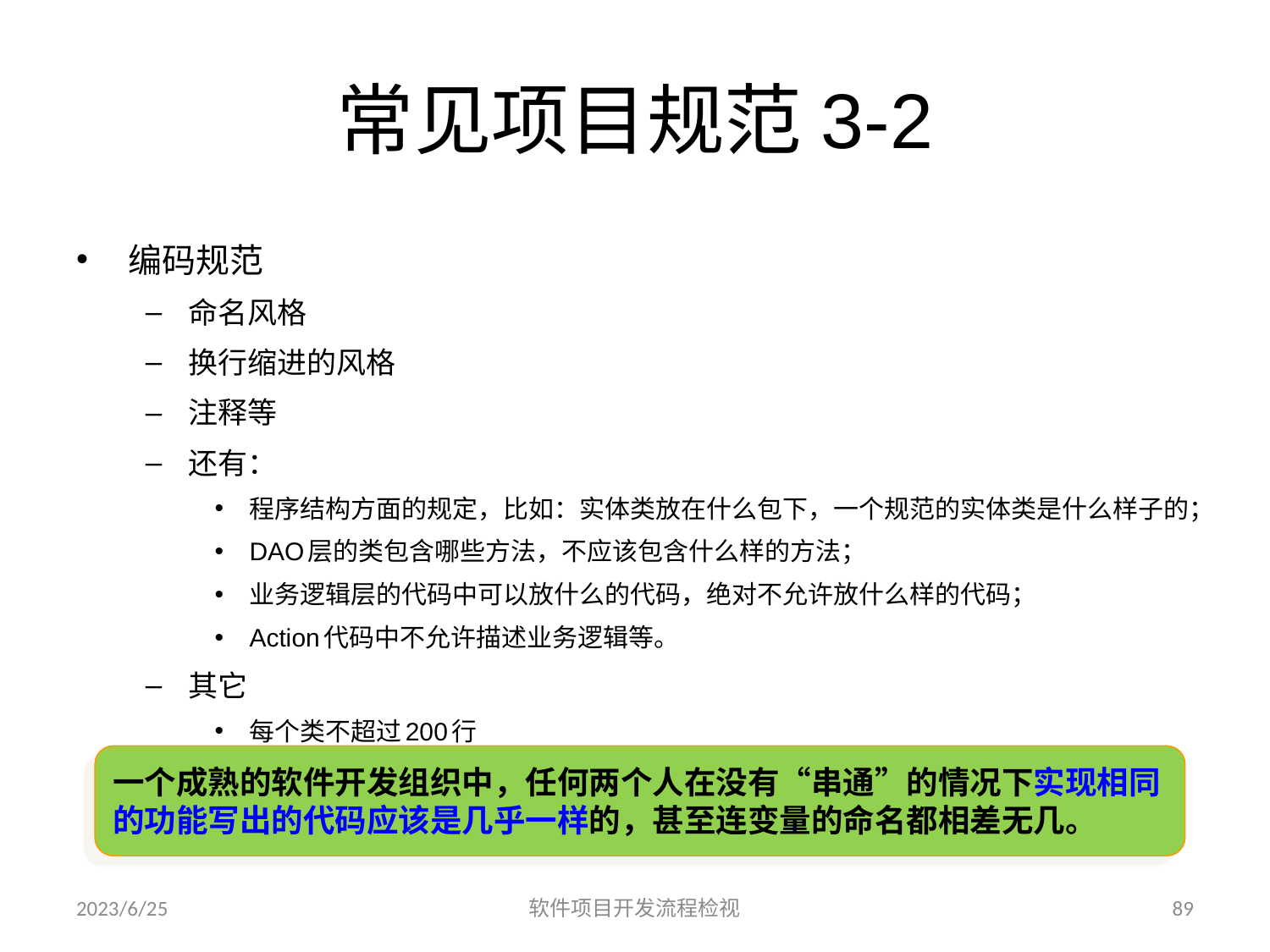

# 常见项目规范3-2
编码规范
命名风格
换行缩进的风格
注释等
还有：
程序结构方面的规定，比如：实体类放在什么包下，一个规范的实体类是什么样子的；
DAO层的类包含哪些方法，不应该包含什么样的方法；
业务逻辑层的代码中可以放什么的代码，绝对不允许放什么样的代码；
Action代码中不允许描述业务逻辑等。
其它
每个类不超过200行
每行不超过60字符
所有ActionBean继承自BaseAction，放在com.test.bookshop.web.action包下等

一个成熟的软件开发组织中，任何两个人在没有“串通”的情况下实现相同
的功能写出的代码应该是几乎一样的，甚至连变量的命名都相差无几。
2023/6/25
软件项目开发流程检视
89